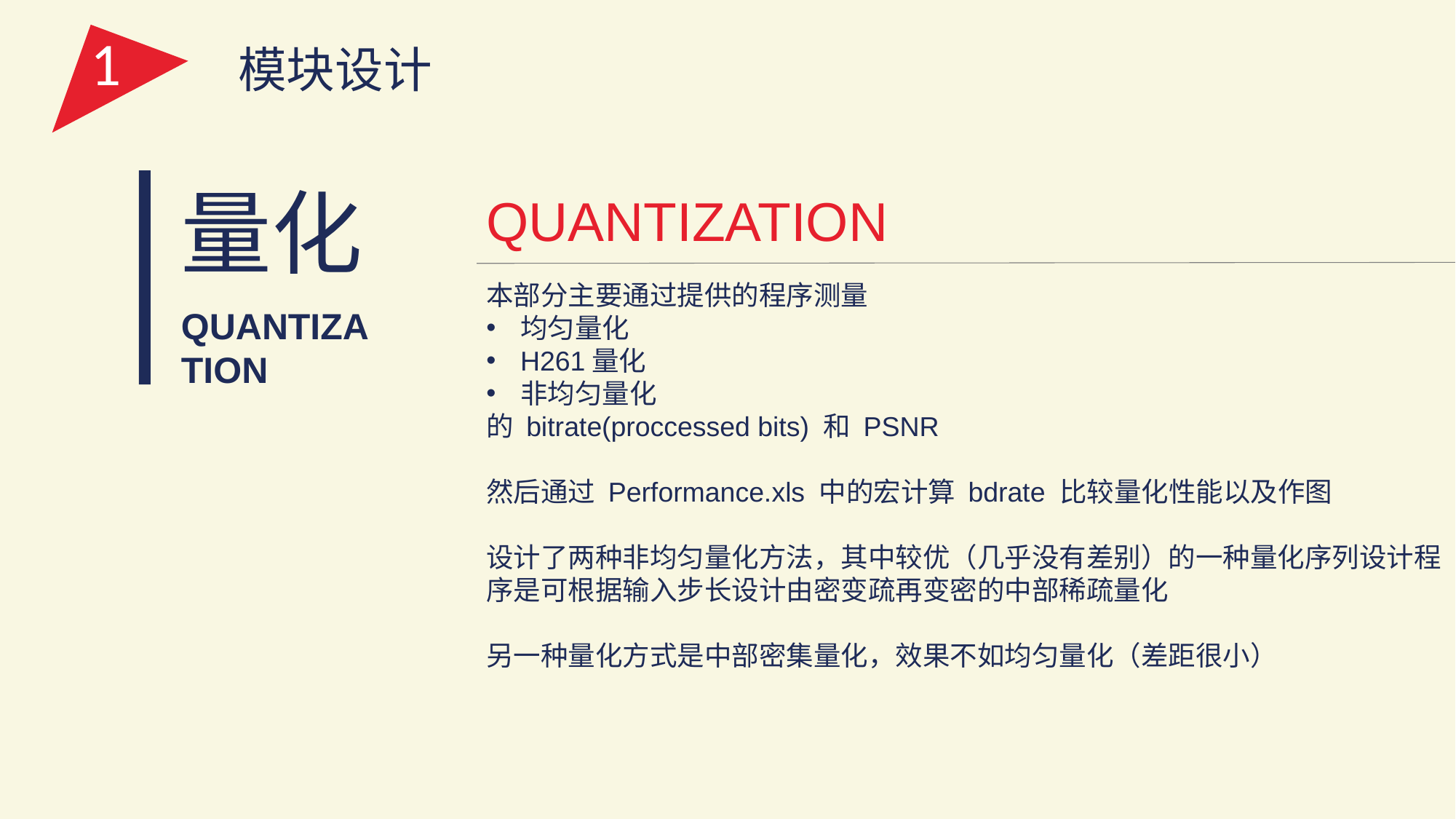

1

模块设计

量化

QUANTIZATION
QUANTIZATION
本部分主要通过提供的程序测量
均匀量化
H261量化
非均匀量化
的 bitrate(proccessed bits) 和 PSNR

然后通过 Performance.xls 中的宏计算 bdrate 比较量化性能以及作图

设计了两种非均匀量化方法，其中较优（几乎没有差别）的一种量化序列设计程序是可根据输入步长设计由密变疏再变密的中部稀疏量化

另一种量化方式是中部密集量化，效果不如均匀量化（差距很小）